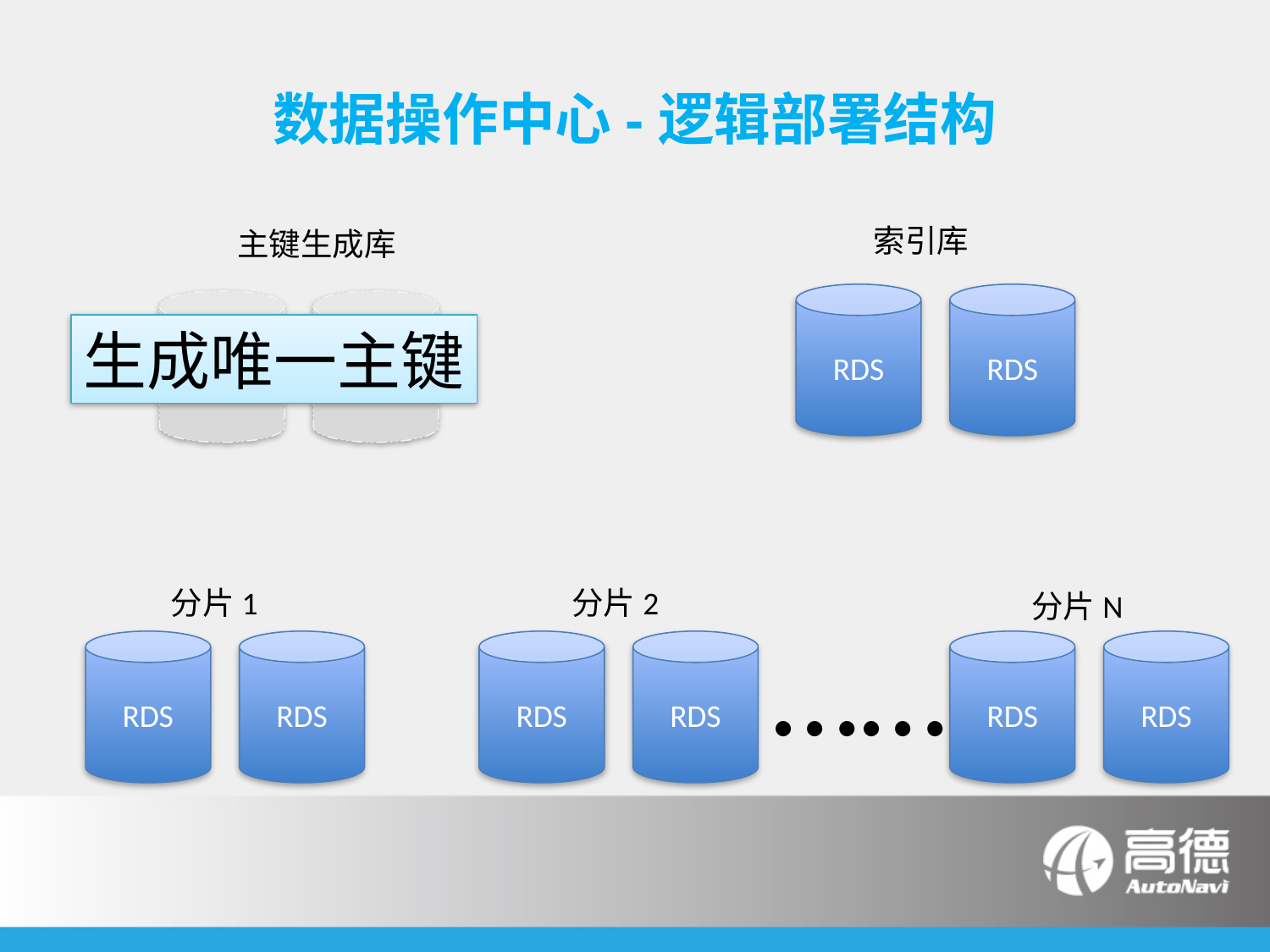

# 数据操作中心-逻辑部署结构
索引库
主键生成库
RDS
RDS
RDS
RDS
生成唯一主键
分片1
分片2
分片N
……
RDS
RDS
RDS
RDS
RDS
RDS